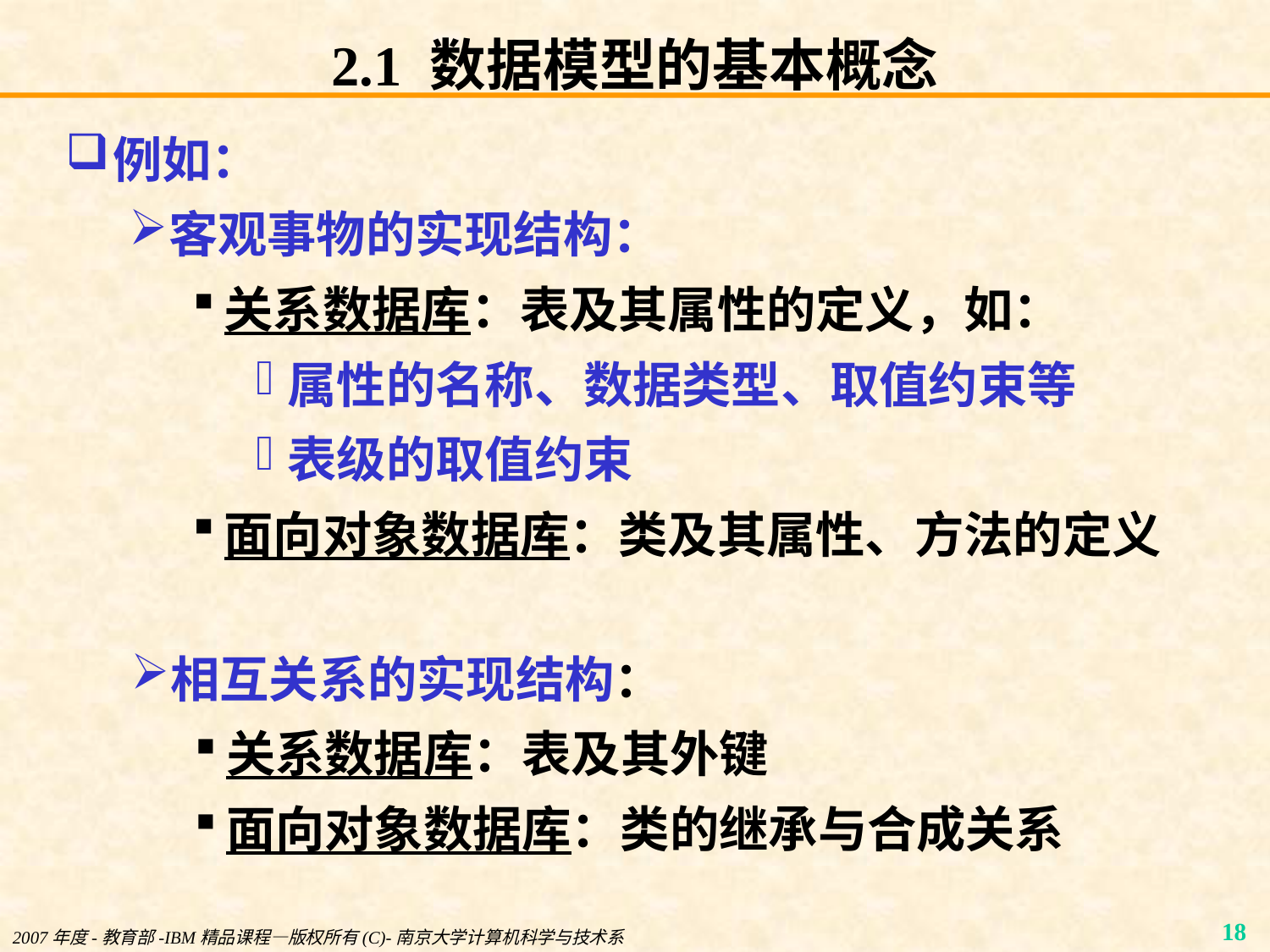

# 2.1 数据模型的基本概念
例如：
客观事物的实现结构：
关系数据库：表及其属性的定义，如：
属性的名称、数据类型、取值约束等
表级的取值约束
面向对象数据库：类及其属性、方法的定义
相互关系的实现结构：
关系数据库：表及其外键
面向对象数据库：类的继承与合成关系
18
2007年度-教育部-IBM精品课程—版权所有(C)-南京大学计算机科学与技术系